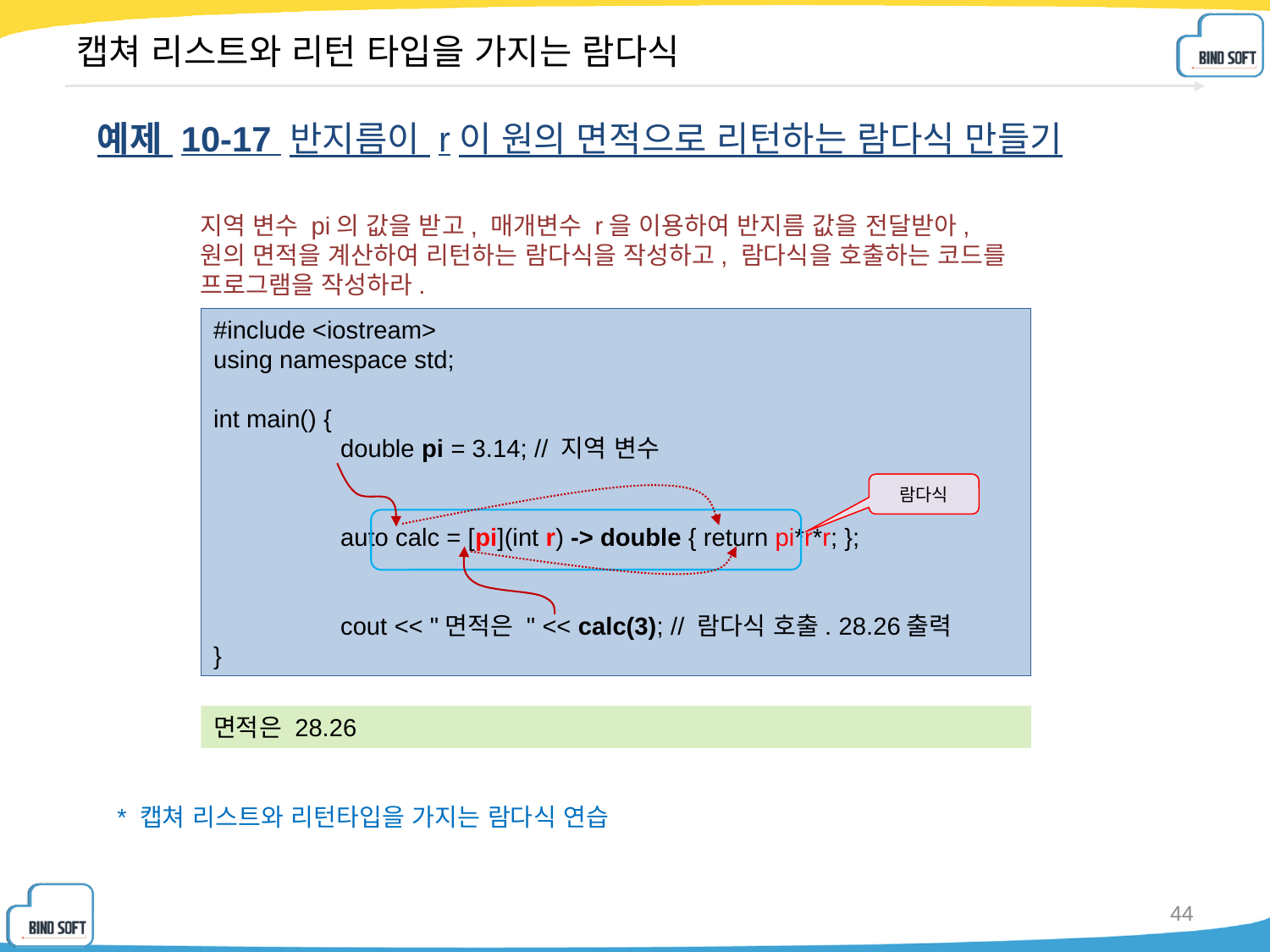

# 캡쳐 리스트와 리턴 타입을 가지는 람다식
예제 10-17 반지름이 r이 원의 면적으로 리턴하는 람다식 만들기
지역 변수 pi의 값을 받고, 매개변수 r을 이용하여 반지름 값을 전달받아, 원의 면적을 계산하여 리턴하는 람다식을 작성하고, 람다식을 호출하는 코드를 프로그램을 작성하라.
#include <iostream>
using namespace std;

int main() {
	double pi = 3.14; // 지역 변수

	auto calc = [pi](int r) -> double { return pi*r*r; };

	cout << "면적은 " << calc(3); // 람다식 호출. 28.26출력
}

람다식

면적은 28.26
* 캡쳐 리스트와 리턴타입을 가지는 람다식 연습
44